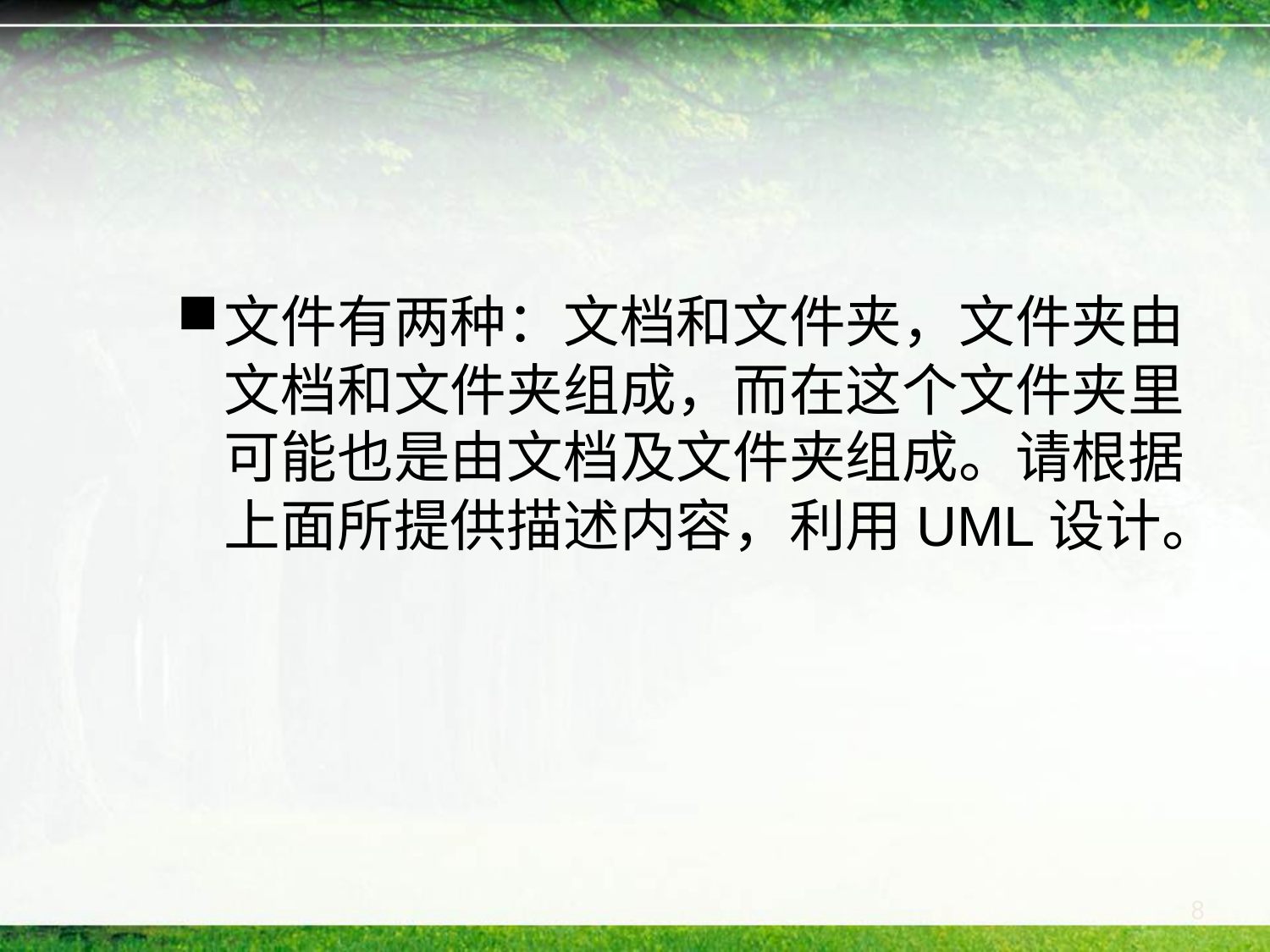

#
文件有两种：文档和文件夹，文件夹由文档和文件夹组成，而在这个文件夹里可能也是由文档及文件夹组成。请根据上面所提供描述内容，利用UML设计。
8